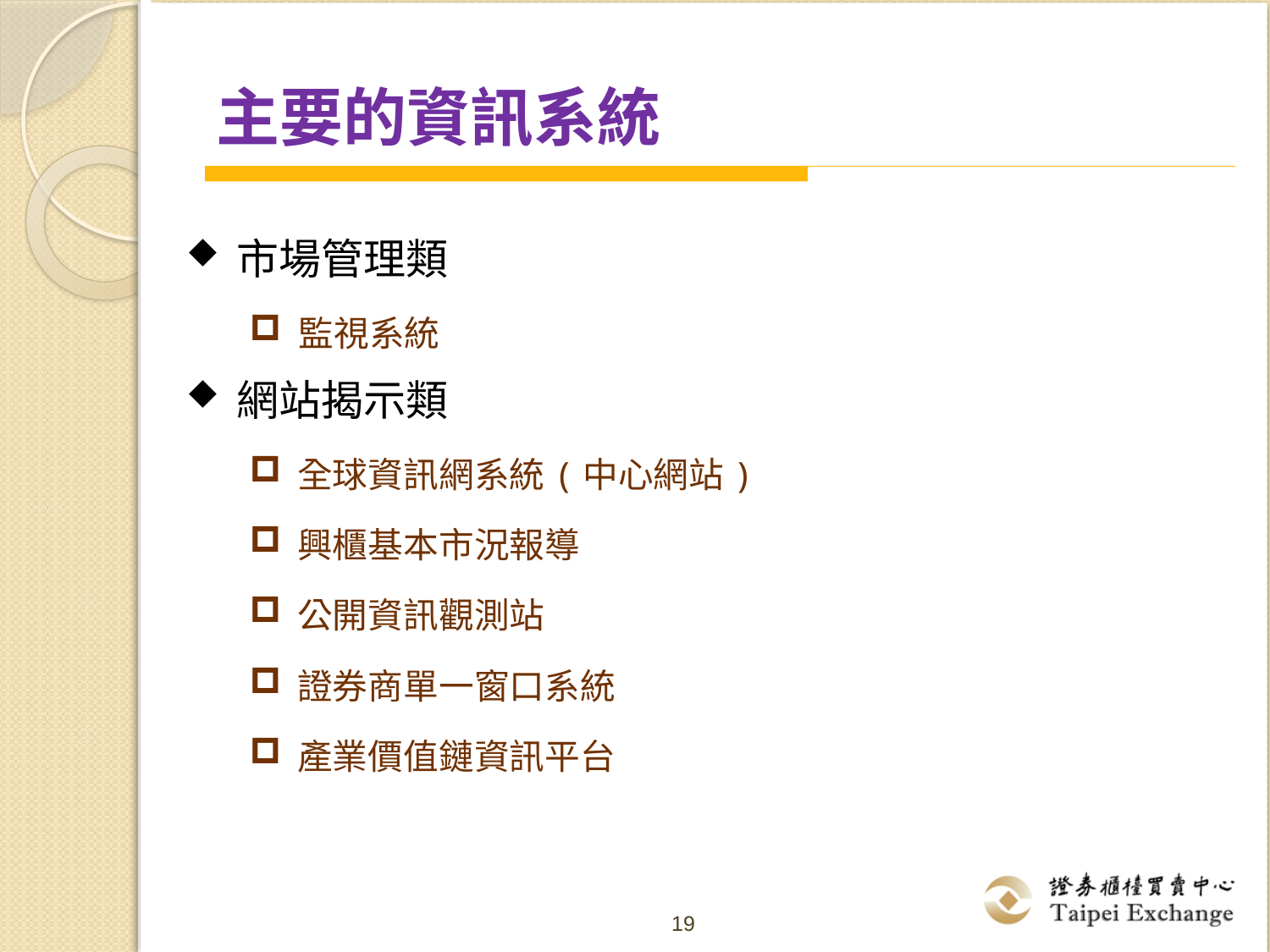

# 主要的資訊系統
市場管理類
監視系統
網站揭示類
全球資訊網系統(中心網站)
興櫃基本市況報導
公開資訊觀測站
證券商單一窗口系統
產業價值鏈資訊平台
19